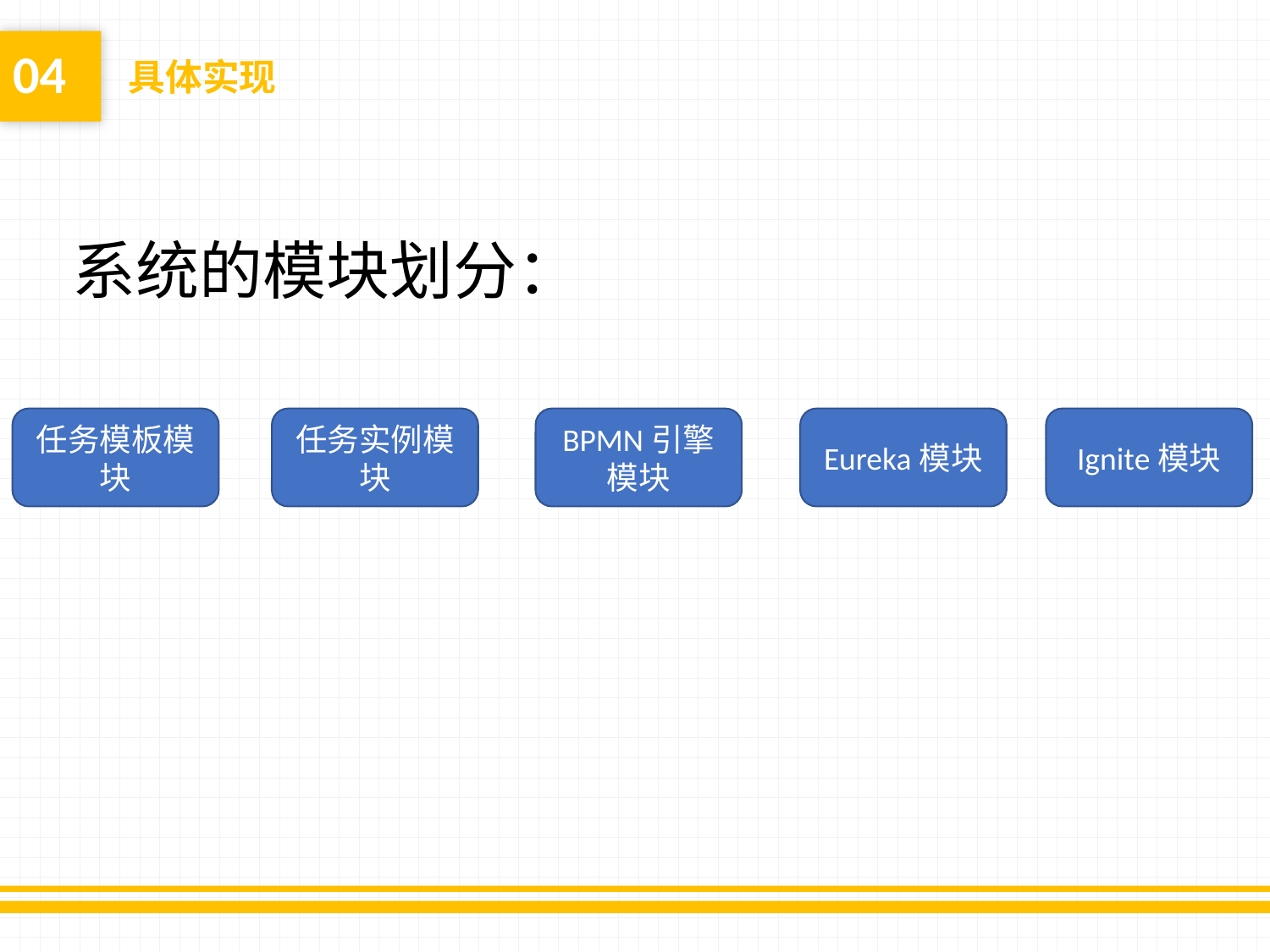

04
具体实现
 系统的模块划分：
任务模板模块
任务实例模块
BPMN引擎模块
Eureka模块
Ignite模块